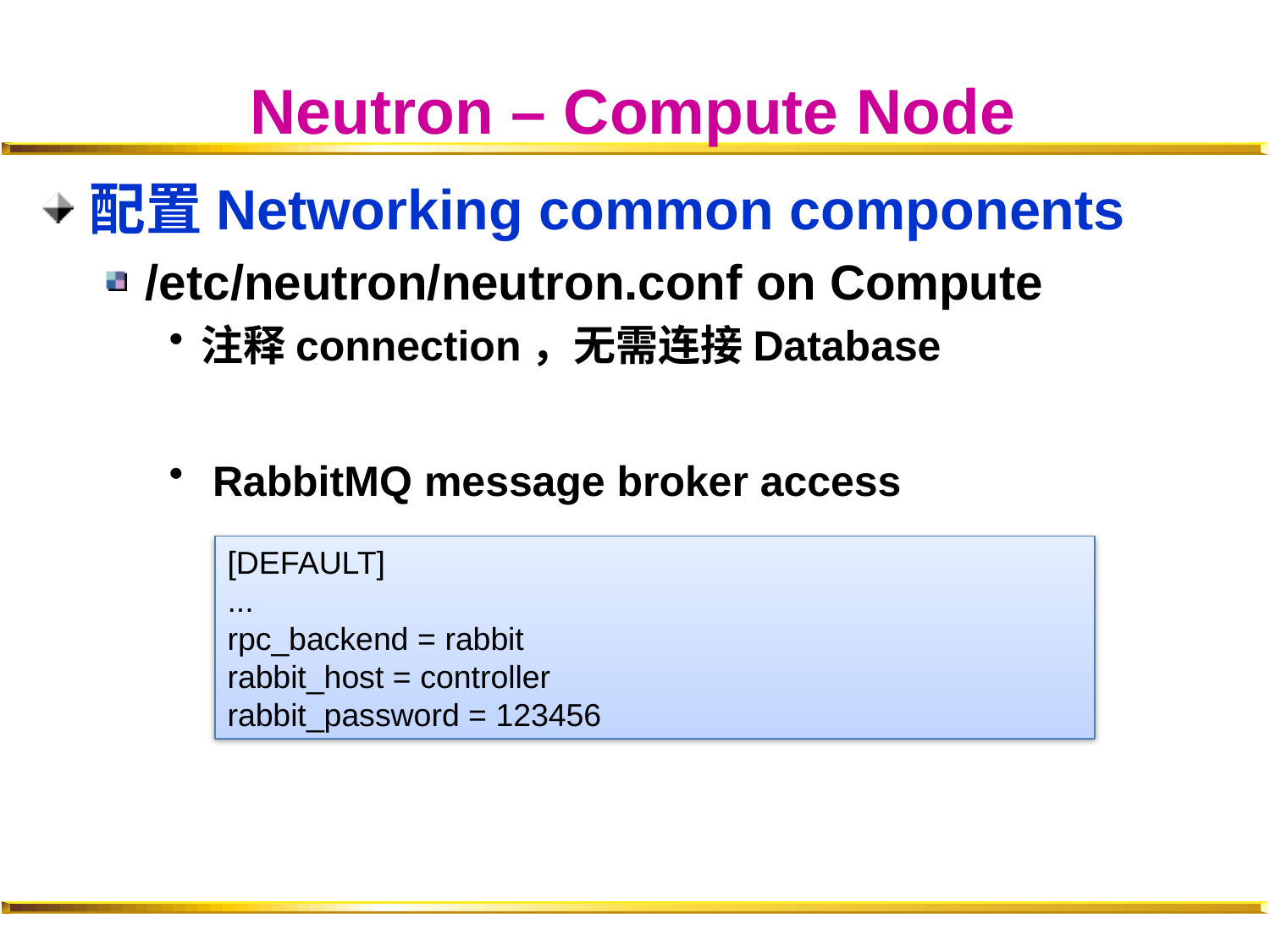

# Neutron – Compute Node
配置Networking common components
/etc/neutron/neutron.conf on Compute
注释connection，无需连接Database

 RabbitMQ message broker access

[DEFAULT]
...
rpc_backend = rabbit
rabbit_host = controller
rabbit_password = 123456